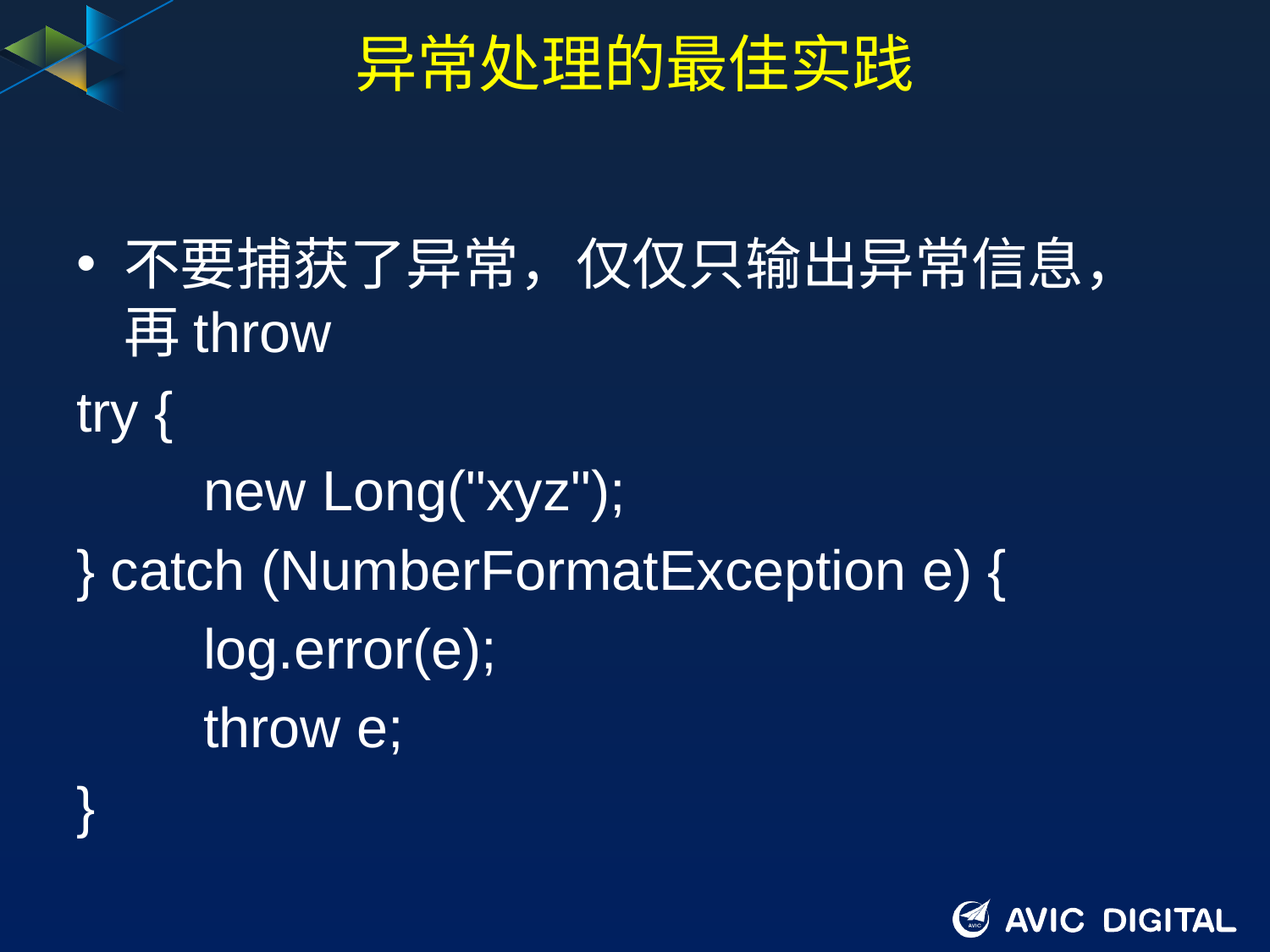

# 异常处理的最佳实践
不要捕获了异常，仅仅只输出异常信息，再throw
try {
	new Long("xyz");
} catch (NumberFormatException e) {
	log.error(e);
	throw e;
}